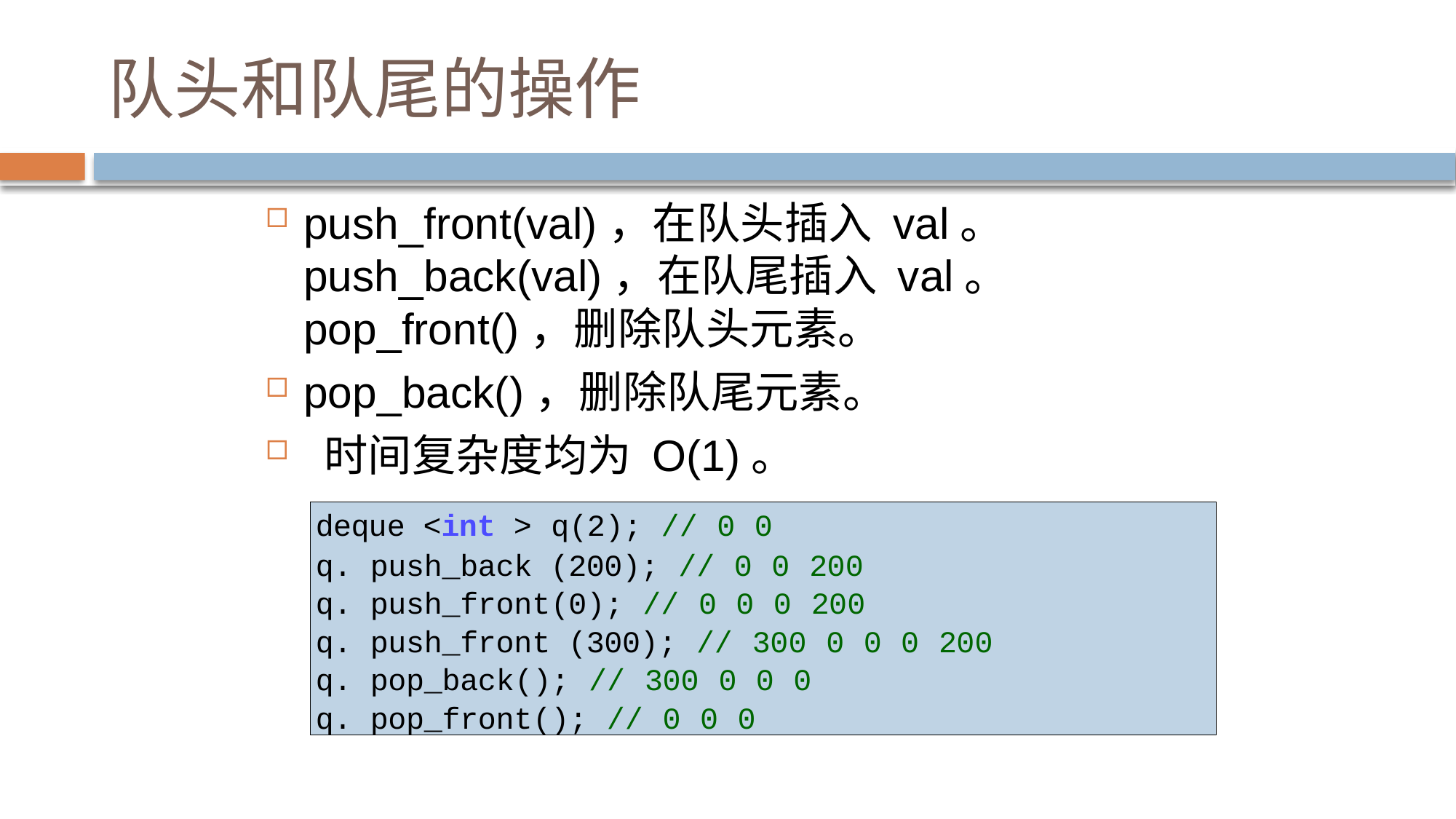

# 队头和队尾的操作
push_front(val)，在队头插入 val。 push_back(val)，在队尾插入 val。 pop_front()，删除队头元素。
pop_back()，删除队尾元素。
 时间复杂度均为 O(1)。
deque <int > q(2); // 0 0
q. push_back (200); // 0 0 200
q. push_front(0); // 0 0 0 200
q. push_front (300); // 300 0 0 0 200
q. pop_back(); // 300 0 0 0
q. pop_front(); // 0 0 0